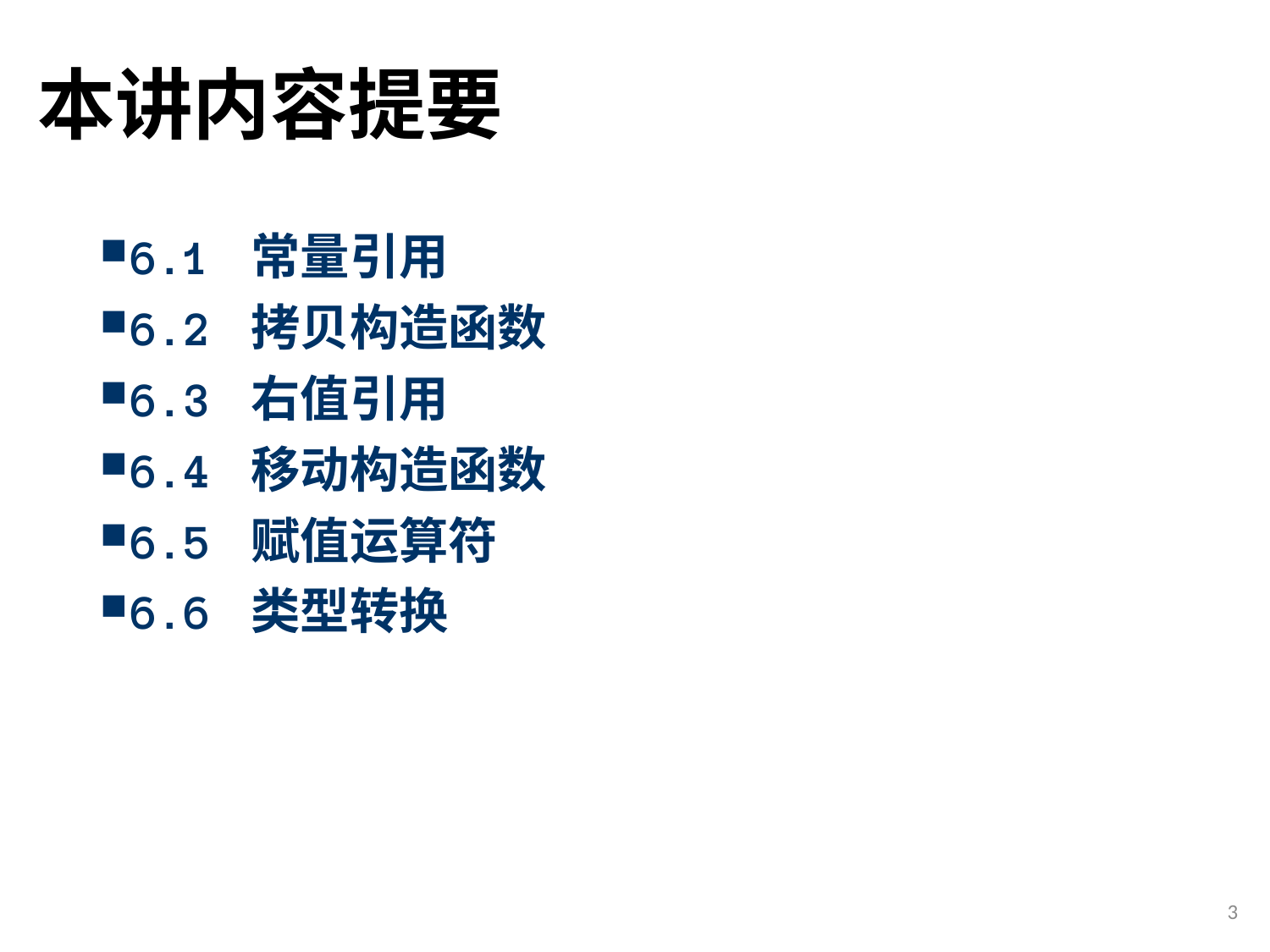

# 本讲内容提要
6.1 常量引用
6.2 拷贝构造函数
6.3 右值引用
6.4 移动构造函数
6.5 赋值运算符
6.6 类型转换
3